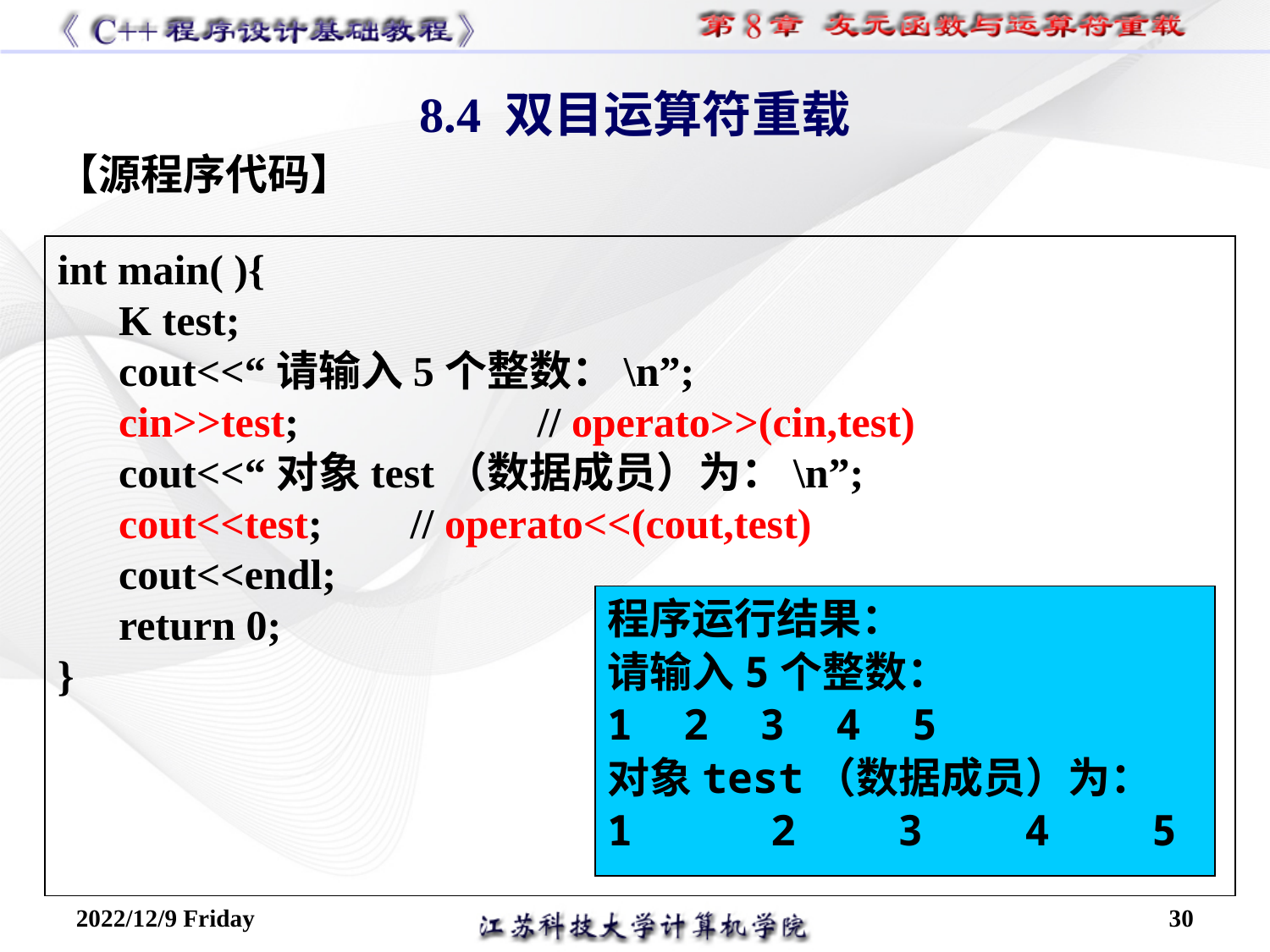

8.4 双目运算符重载
【源程序代码】
int main( ){
K test;
cout<<“请输入5个整数：\n”;
cin>>test; 		// operato>>(cin,test)
cout<<“对象test（数据成员）为：\n”;
cout<<test; 	// operato<<(cout,test)
cout<<endl;
return 0;
}
程序运行结果：
请输入5个整数：
1  2  3  4  5
对象test（数据成员）为：
1		2	3	4	5